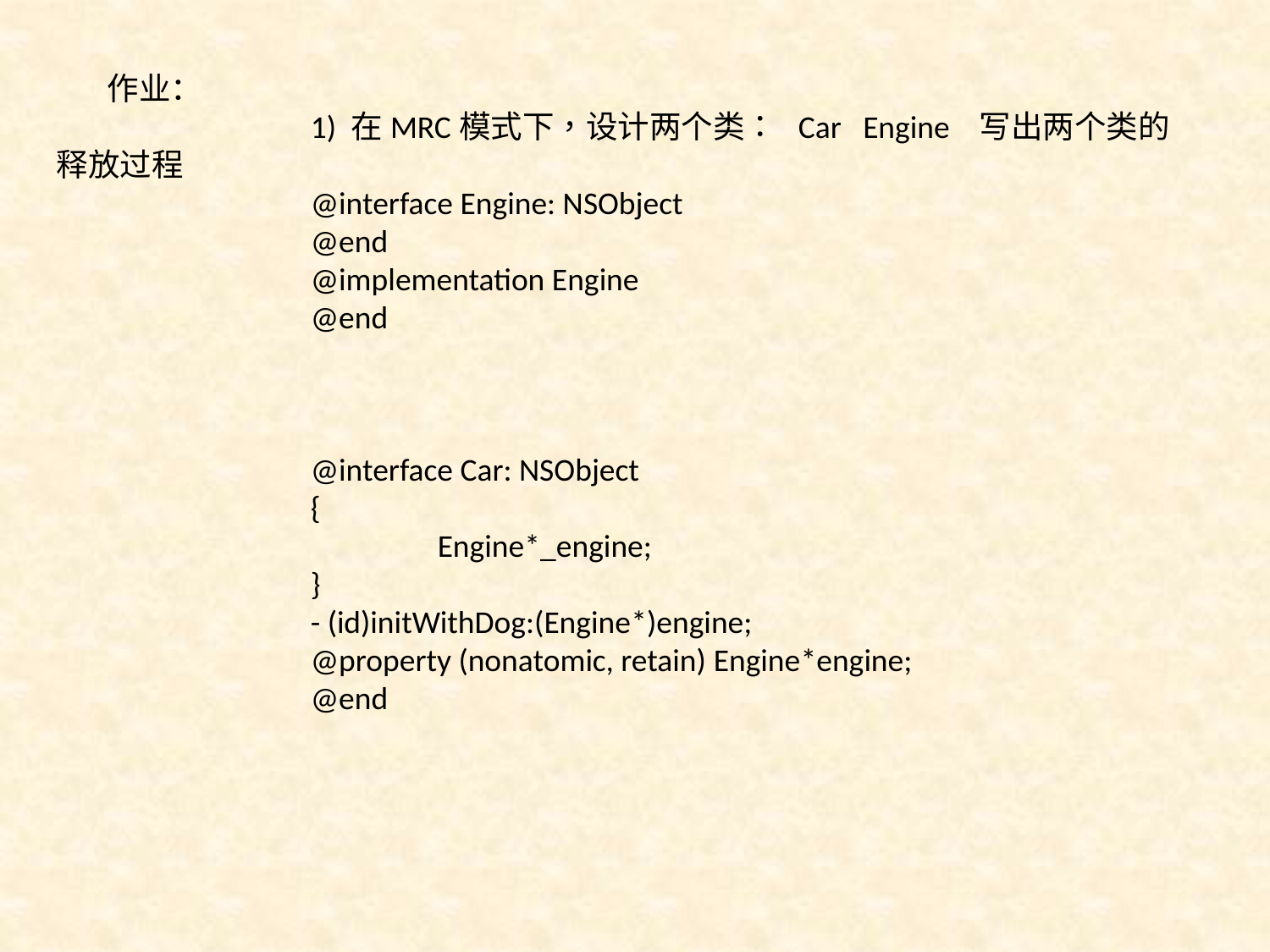

作业：
		1) 在MRC模式下，设计两个类：  Car   Engine   写出两个类的释放过程
		@interface Engine: NSObject
		@end
		@implementation Engine
		@end

		@interface Car: NSObject
		{
			Engine*_engine;
		}
		- (id)initWithDog:(Engine*)engine;
		@property (nonatomic, retain) Engine*engine;
		@end